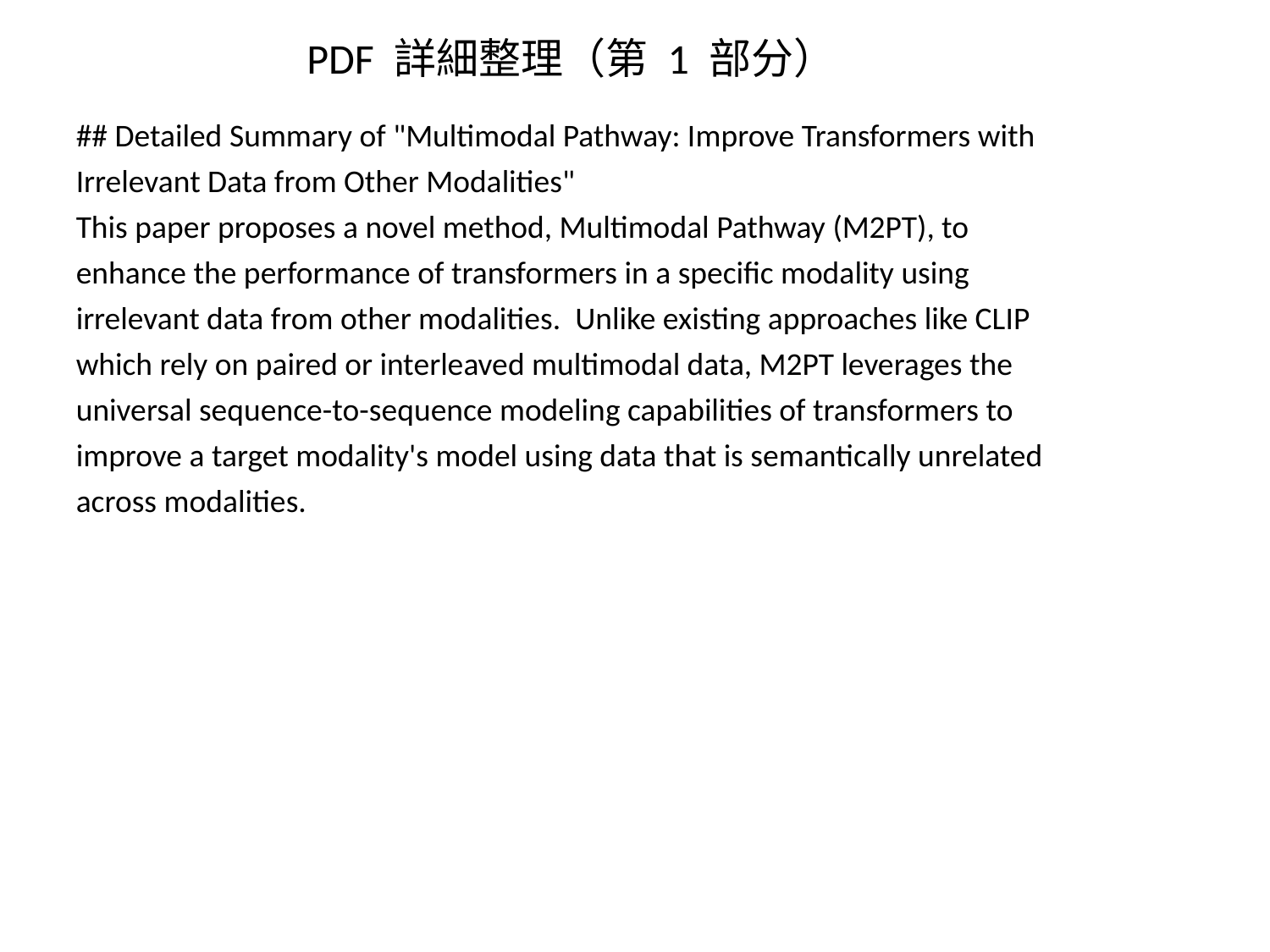

PDF 詳細整理（第 1 部分）

## Detailed Summary of "Multimodal Pathway: Improve Transformers with Irrelevant Data from Other Modalities" This paper proposes a novel method, Multimodal Pathway (M2PT), to enhance the performance of transformers in a specific modality using irrelevant data from other modalities.  Unlike existing approaches like CLIP which rely on paired or interleaved multimodal data, M2PT leverages the universal sequence-to-sequence modeling capabilities of transformers to improve a target modality's model using data that is semantically unrelated across modalities.